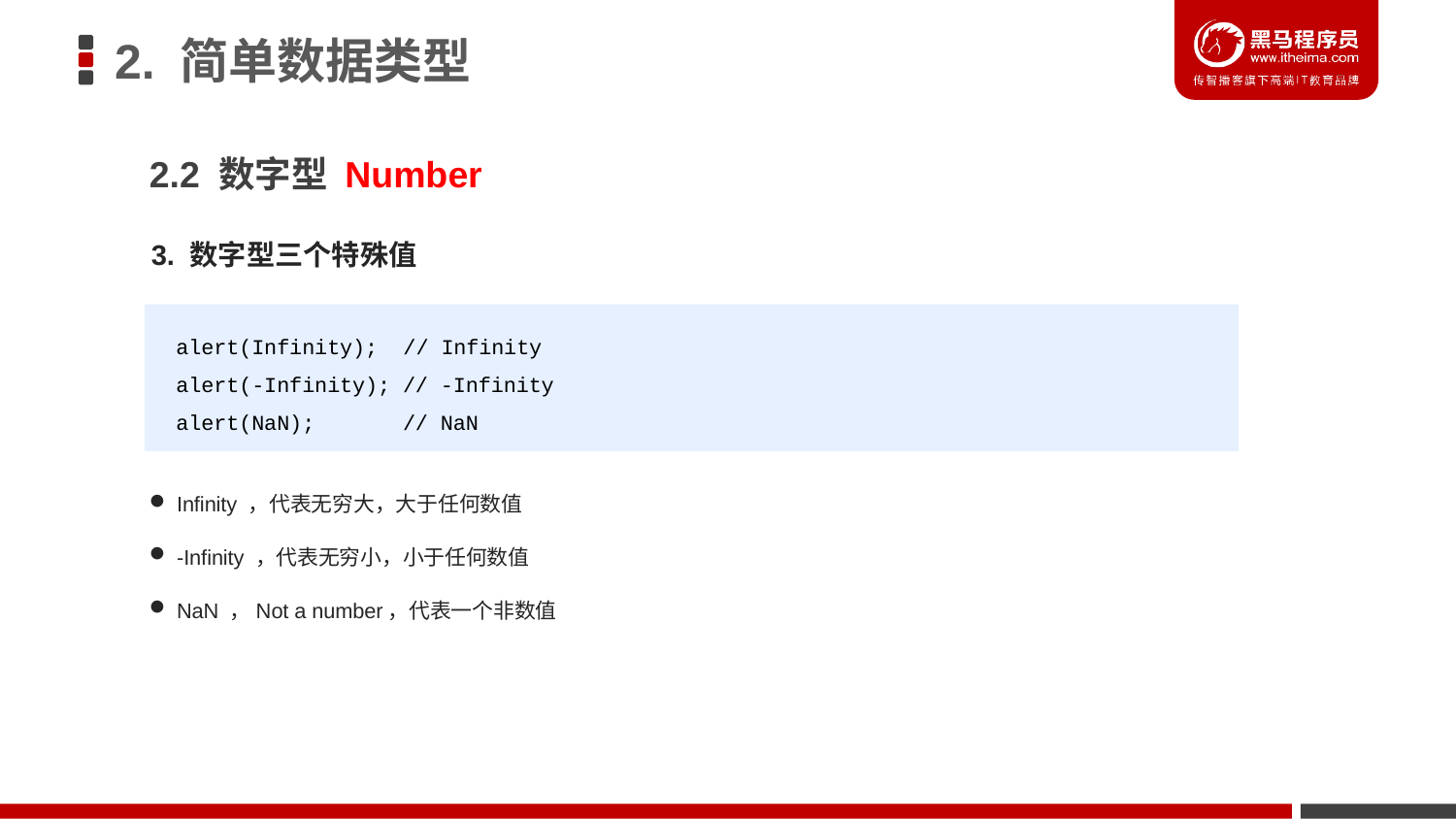

# 2. 简单数据类型
2.2 数字型 Number
3. 数字型三个特殊值
alert(Infinity);  // Infinity
alert(-Infinity); // -Infinity
alert(NaN);       // NaN
Infinity ，代表无穷大，大于任何数值
-Infinity ，代表无穷小，小于任何数值
NaN ，Not a number，代表一个非数值